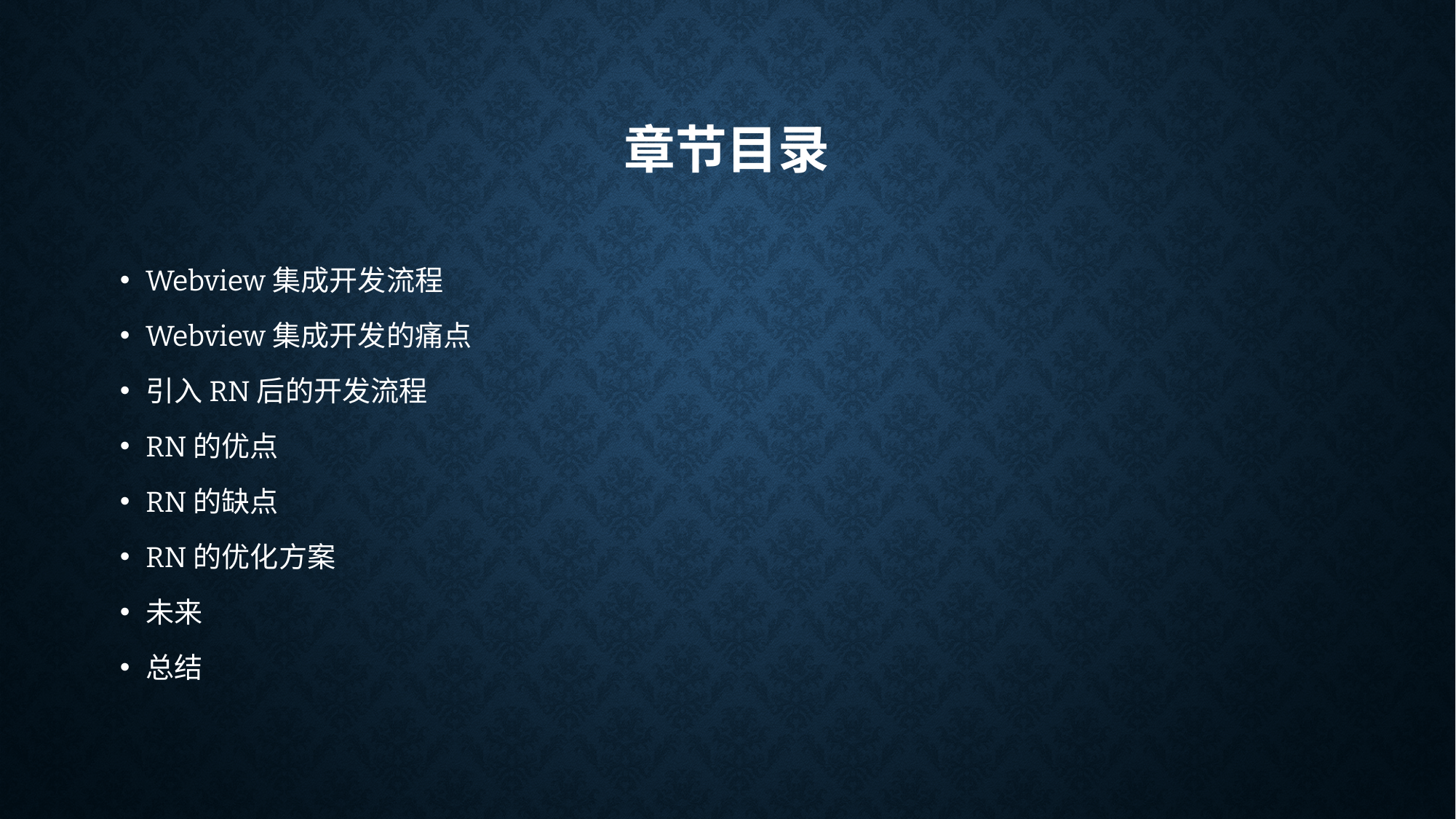

# 章节目录
Webview集成开发流程
Webview集成开发的痛点
引入RN后的开发流程
RN的优点
RN的缺点
RN的优化方案
未来
总结